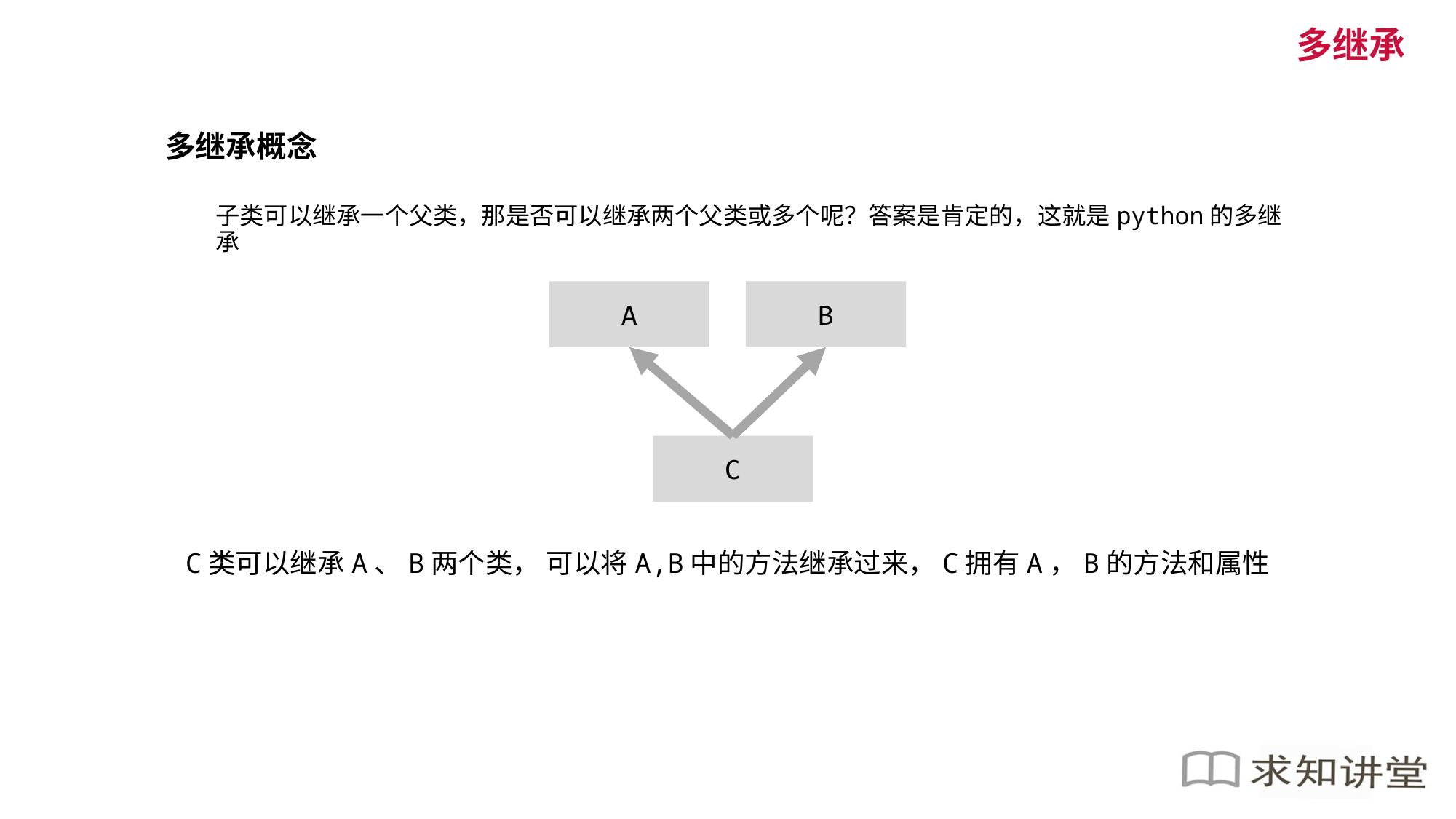

多继承
多继承概念
子类可以继承一个父类，那是否可以继承两个父类或多个呢？答案是肯定的，这就是python的多继承
A
B
C
C类可以继承A、B两个类， 可以将A,B中的方法继承过来，C拥有A，B的方法和属性